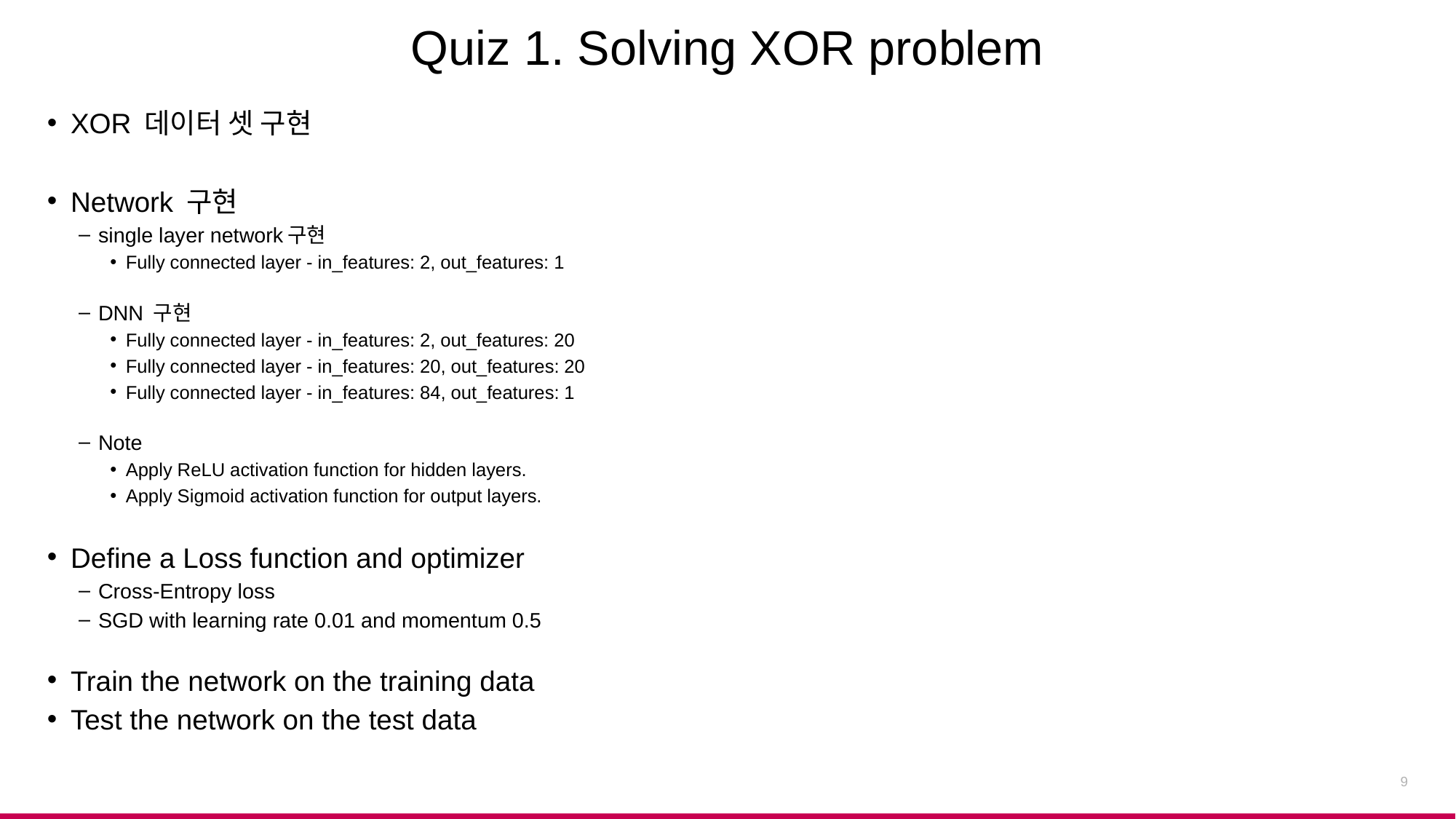

Quiz 1. Solving XOR problem
XOR 데이터 셋 구현

Network 구현
single layer network구현
Fully connected layer - in_features: 2, out_features: 1

DNN 구현
Fully connected layer - in_features: 2, out_features: 20
Fully connected layer - in_features: 20, out_features: 20
Fully connected layer - in_features: 84, out_features: 1

Note
Apply ReLU activation function for hidden layers.
Apply Sigmoid activation function for output layers.

Define a Loss function and optimizer
Cross-Entropy loss
SGD with learning rate 0.01 and momentum 0.5

Train the network on the training data
Test the network on the test data

9